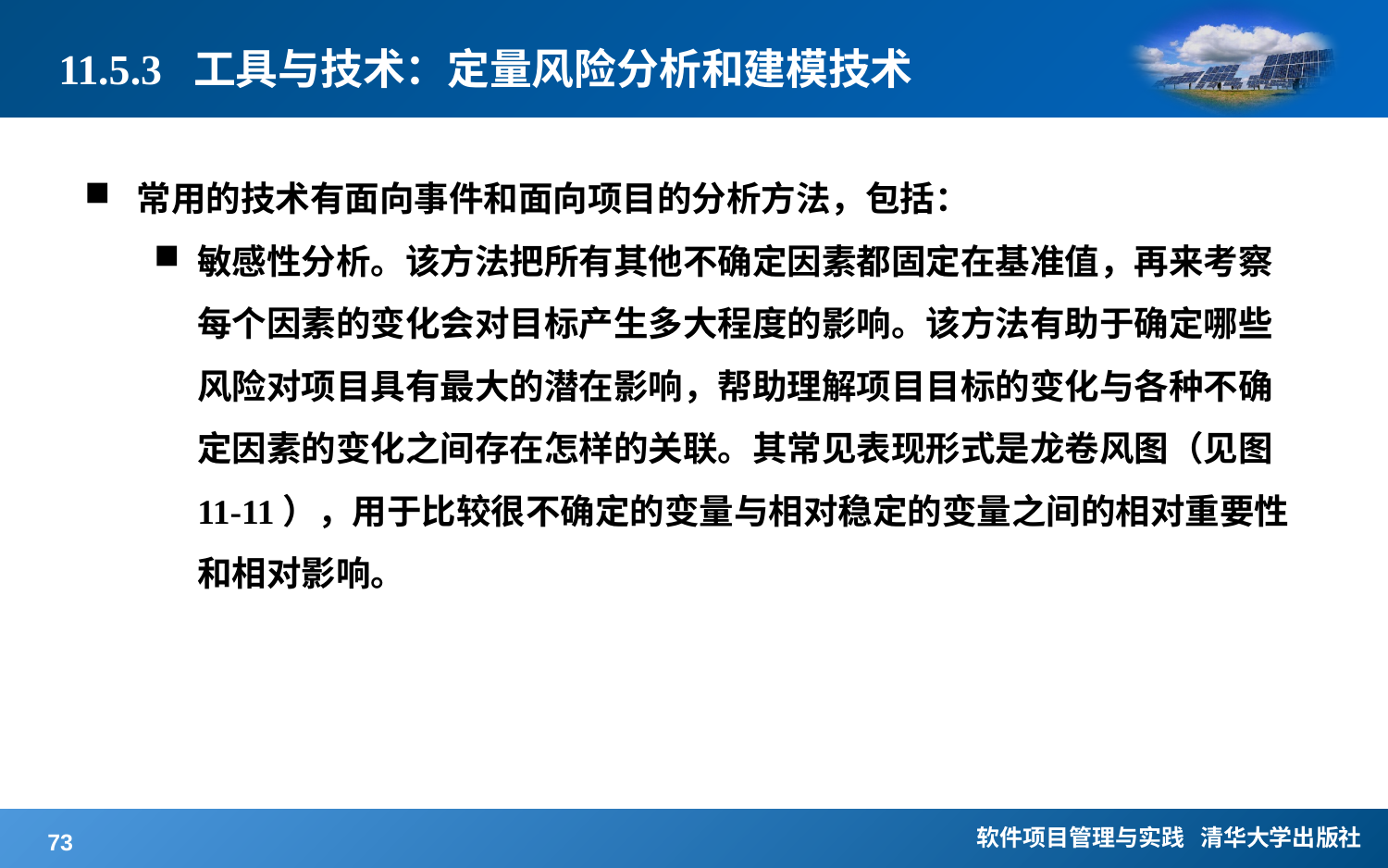

# 11.5.3  工具与技术：定量风险分析和建模技术
常用的技术有面向事件和面向项目的分析方法，包括：
敏感性分析。该方法把所有其他不确定因素都固定在基准值，再来考察每个因素的变化会对目标产生多大程度的影响。该方法有助于确定哪些风险对项目具有最大的潜在影响，帮助理解项目目标的变化与各种不确定因素的变化之间存在怎样的关联。其常见表现形式是龙卷风图（见图11-11），用于比较很不确定的变量与相对稳定的变量之间的相对重要性和相对影响。